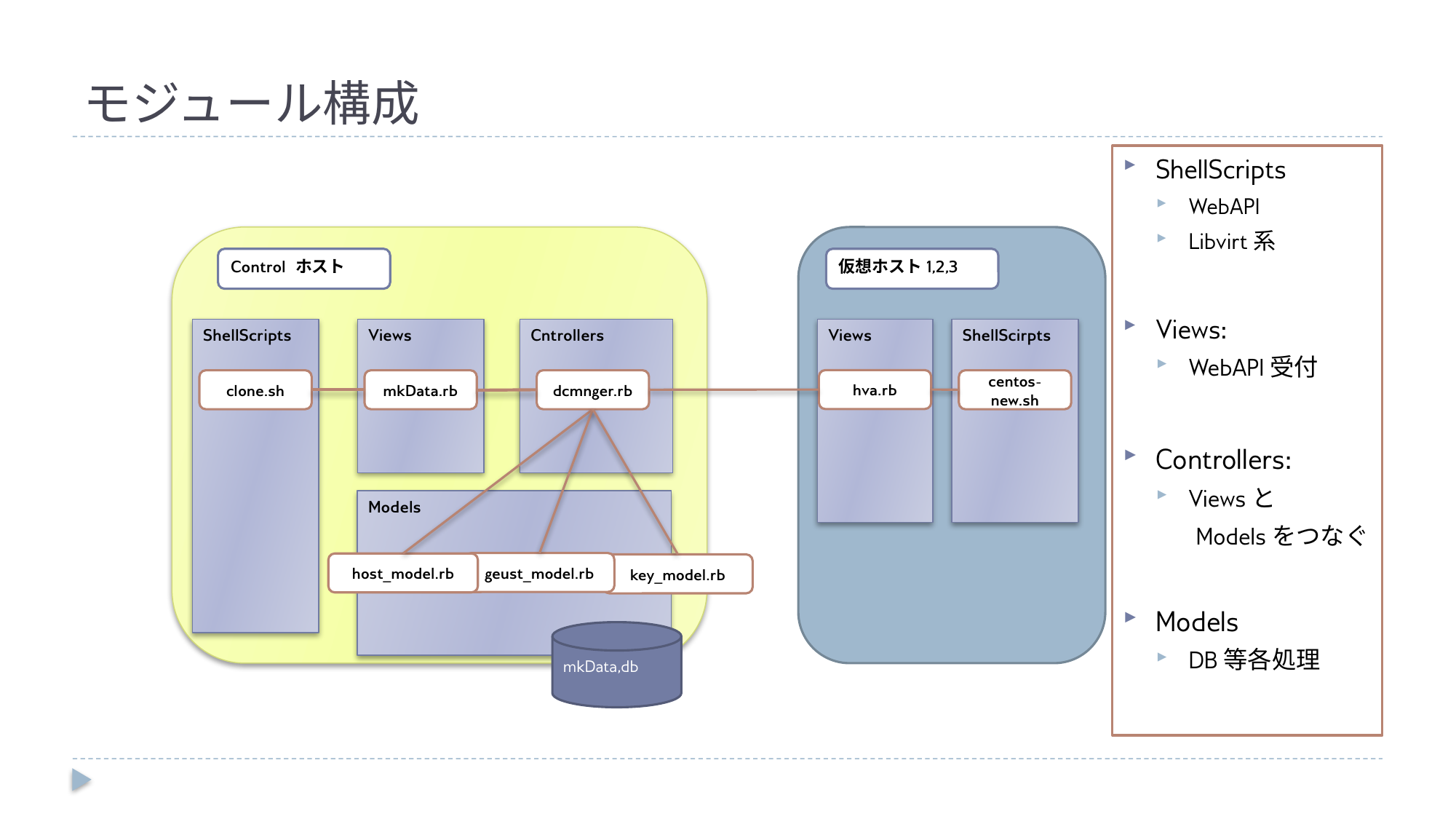

# モジュール構成
ShellScripts
WebAPI
Libvirt系

Views:
WebAPI受付

Controllers:
Viewsと
          Modelsをつなぐ

Models
DB等各処理

Control ホスト
仮想ホスト1,2,3
ShellScripts

Cntrollers

Views

ShellScirpts

Views

hva.rb
clone.sh
mkData.rb
centos-new.sh
dcmnger.rb
Models
geust_model.rb
host_model.rb
key_model.rb
mkData,db